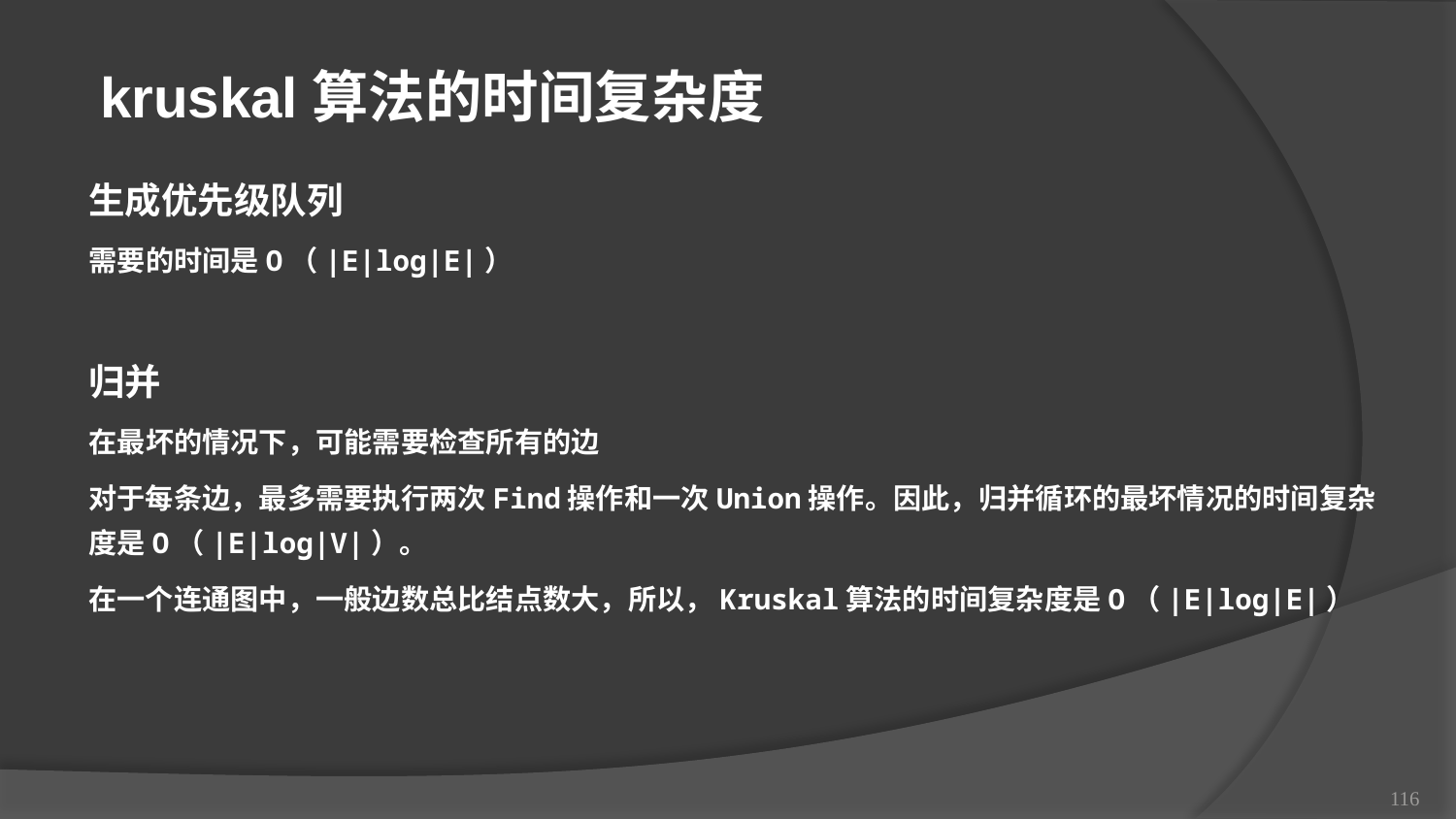

kruskal算法的时间复杂度
生成优先级队列
需要的时间是O（|E|log|E|）

归并
在最坏的情况下，可能需要检查所有的边
对于每条边，最多需要执行两次Find操作和一次Union操作。因此，归并循环的最坏情况的时间复杂度是O（|E|log|V|）。
在一个连通图中，一般边数总比结点数大，所以，Kruskal算法的时间复杂度是O（|E|log|E|）
116